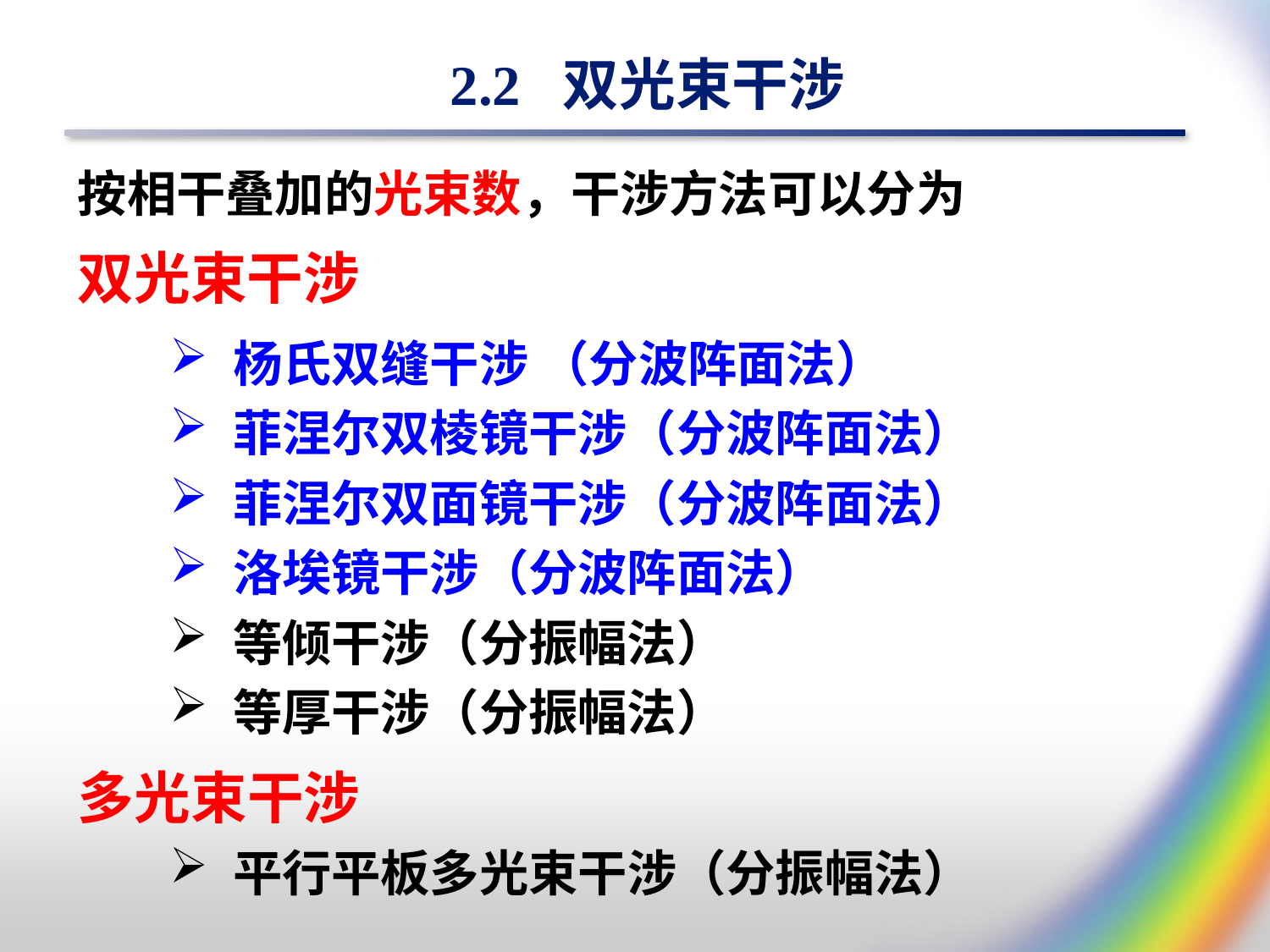

2.2  双光束干涉

按相干叠加的光束数，干涉方法可以分为
双光束干涉
杨氏双缝干涉 （分波阵面法）
菲涅尔双棱镜干涉（分波阵面法）
菲涅尔双面镜干涉（分波阵面法）
洛埃镜干涉（分波阵面法）
等倾干涉（分振幅法）
等厚干涉（分振幅法）

多光束干涉
平行平板多光束干涉（分振幅法）